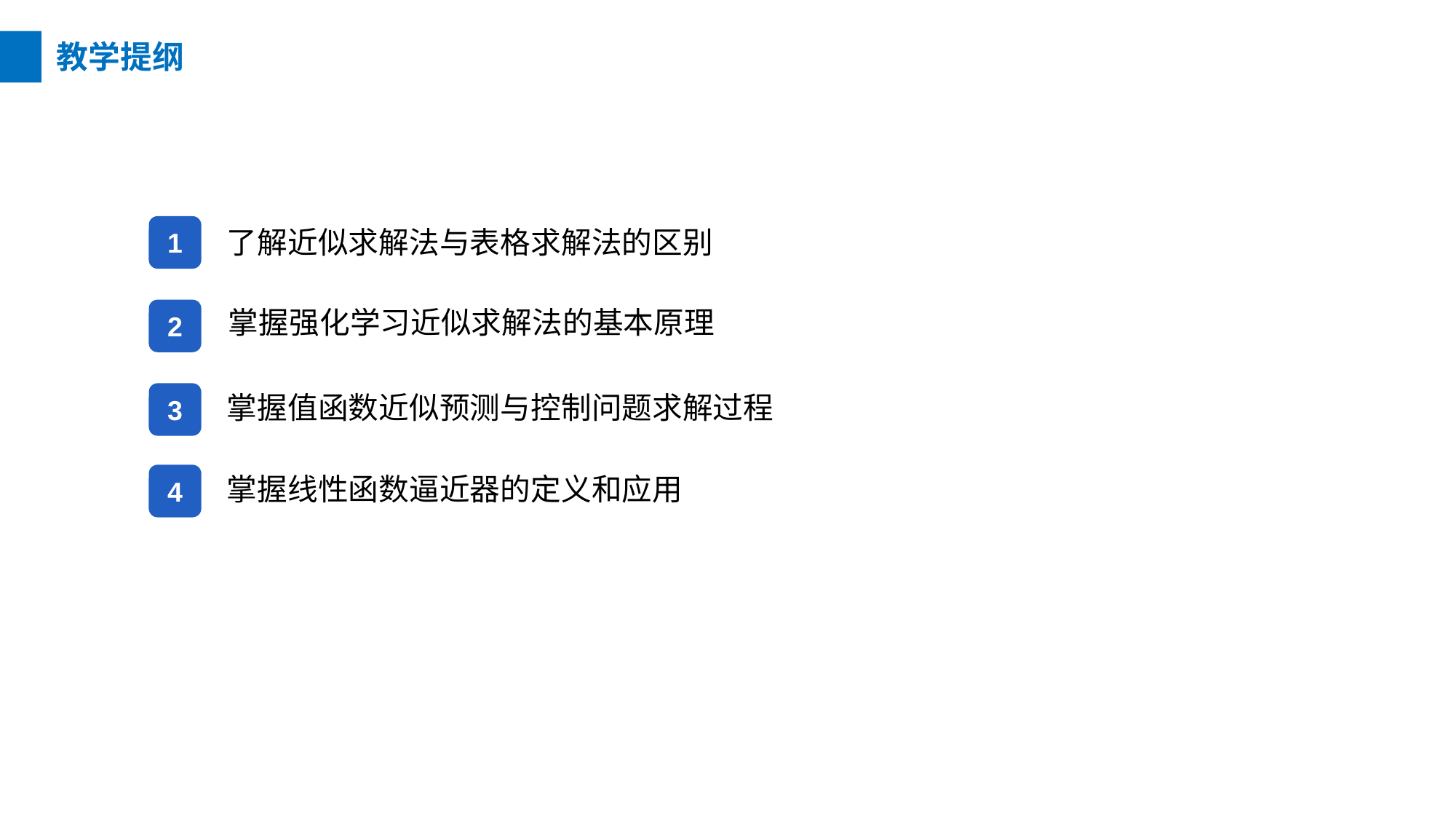

教学提纲
1
了解近似求解法与表格求解法的区别
掌握强化学习近似求解法的基本原理
2

3
掌握值函数近似预测与控制问题求解过程
4
掌握线性函数逼近器的定义和应用